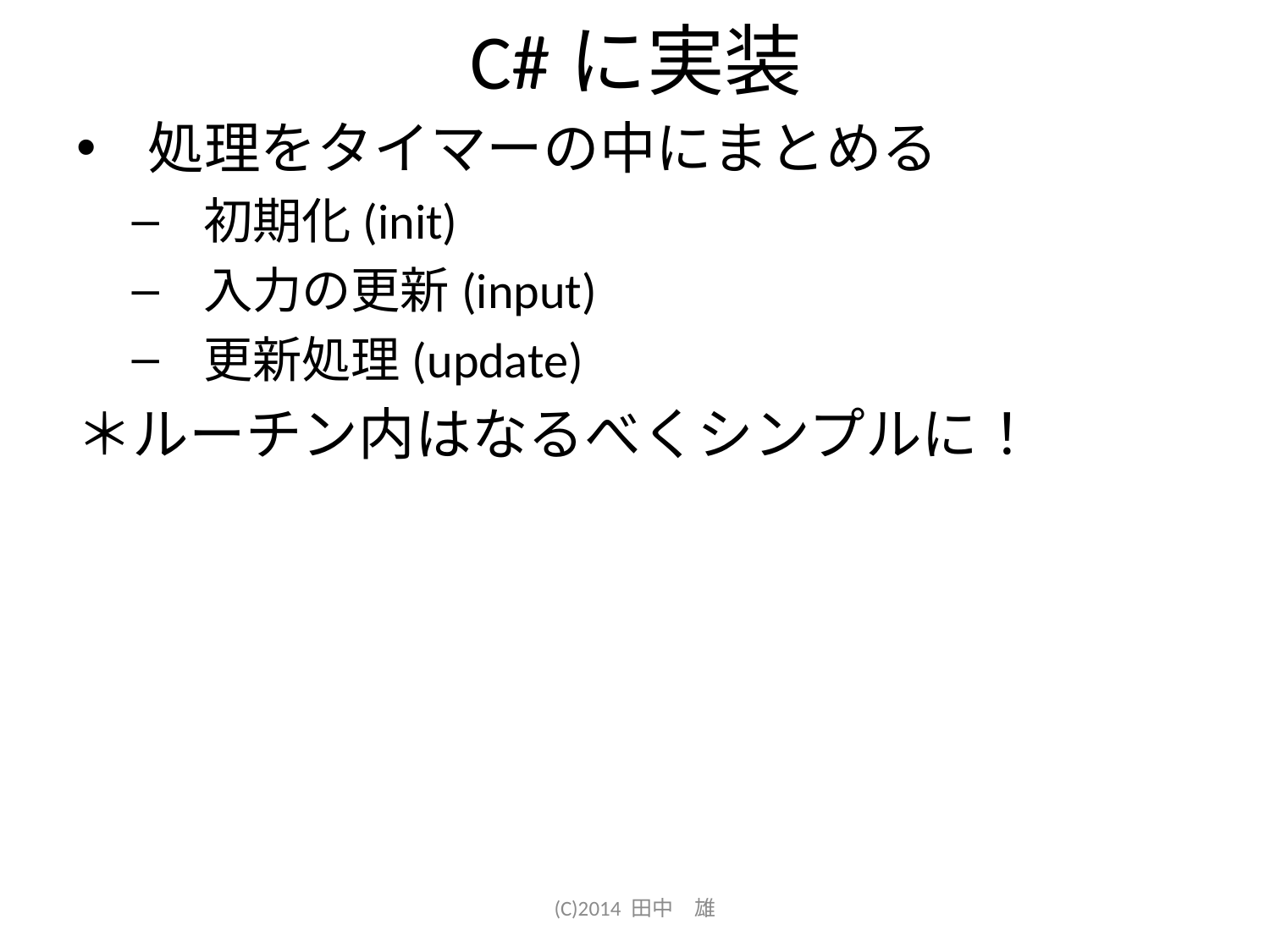

# C#に実装
処理をタイマーの中にまとめる
初期化(init)
入力の更新(input)
更新処理(update)
＊ルーチン内はなるべくシンプルに！

(C)2014 田中　雄